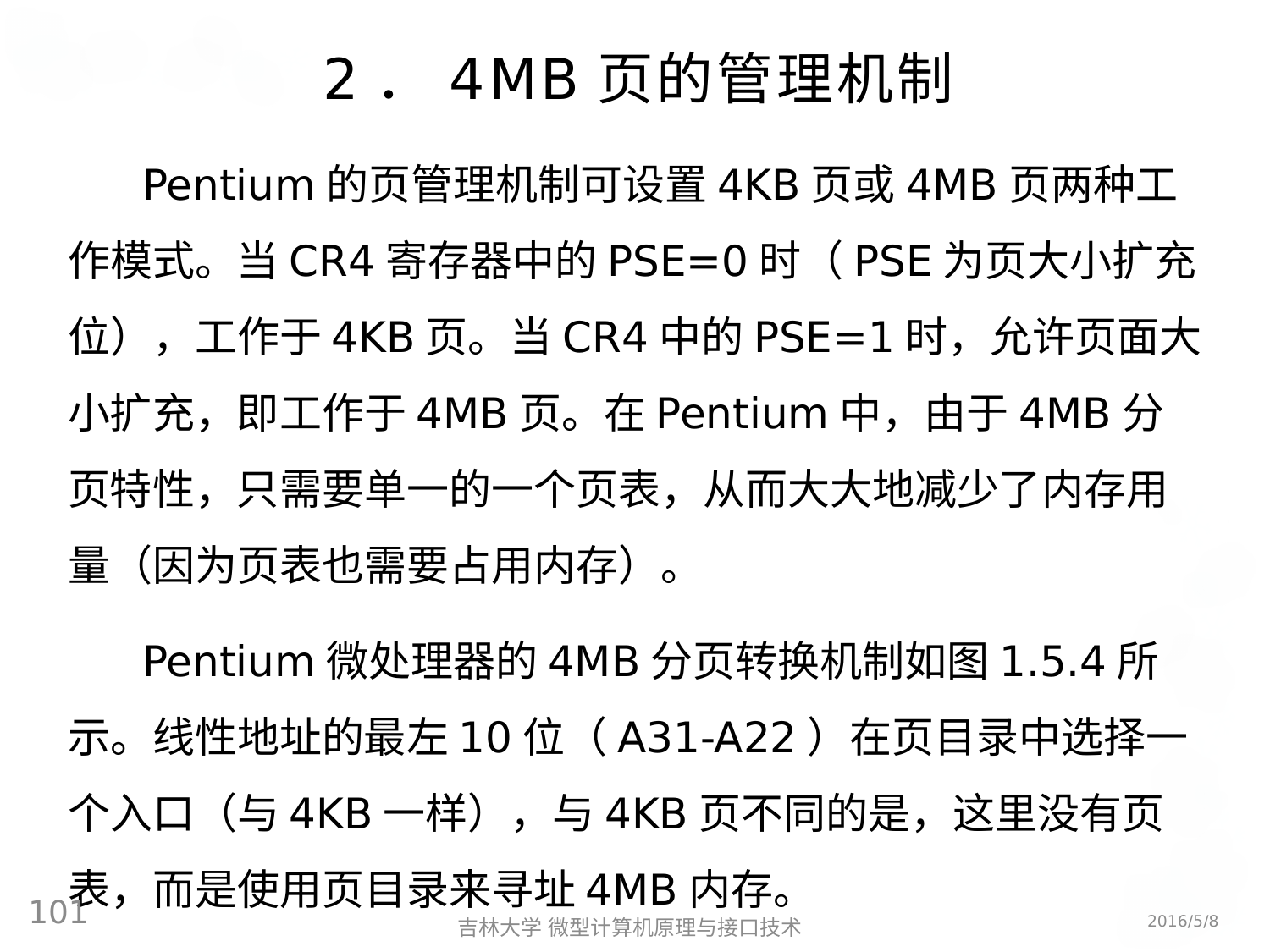

# 2．4MB页的管理机制
Pentium的页管理机制可设置4KB页或4MB页两种工作模式。当CR4寄存器中的PSE=0时（PSE为页大小扩充位），工作于4KB页。当CR4中的PSE=1时，允许页面大小扩充，即工作于4MB页。在Pentium中，由于4MB分页特性，只需要单一的一个页表，从而大大地减少了内存用量（因为页表也需要占用内存）。
Pentium微处理器的4MB分页转换机制如图1.5.4所示。线性地址的最左10位（A31-A22）在页目录中选择一个入口（与4KB一样），与4KB页不同的是，这里没有页表，而是使用页目录来寻址4MB内存。
101
2016/5/8
吉林大学 微型计算机原理与接口技术